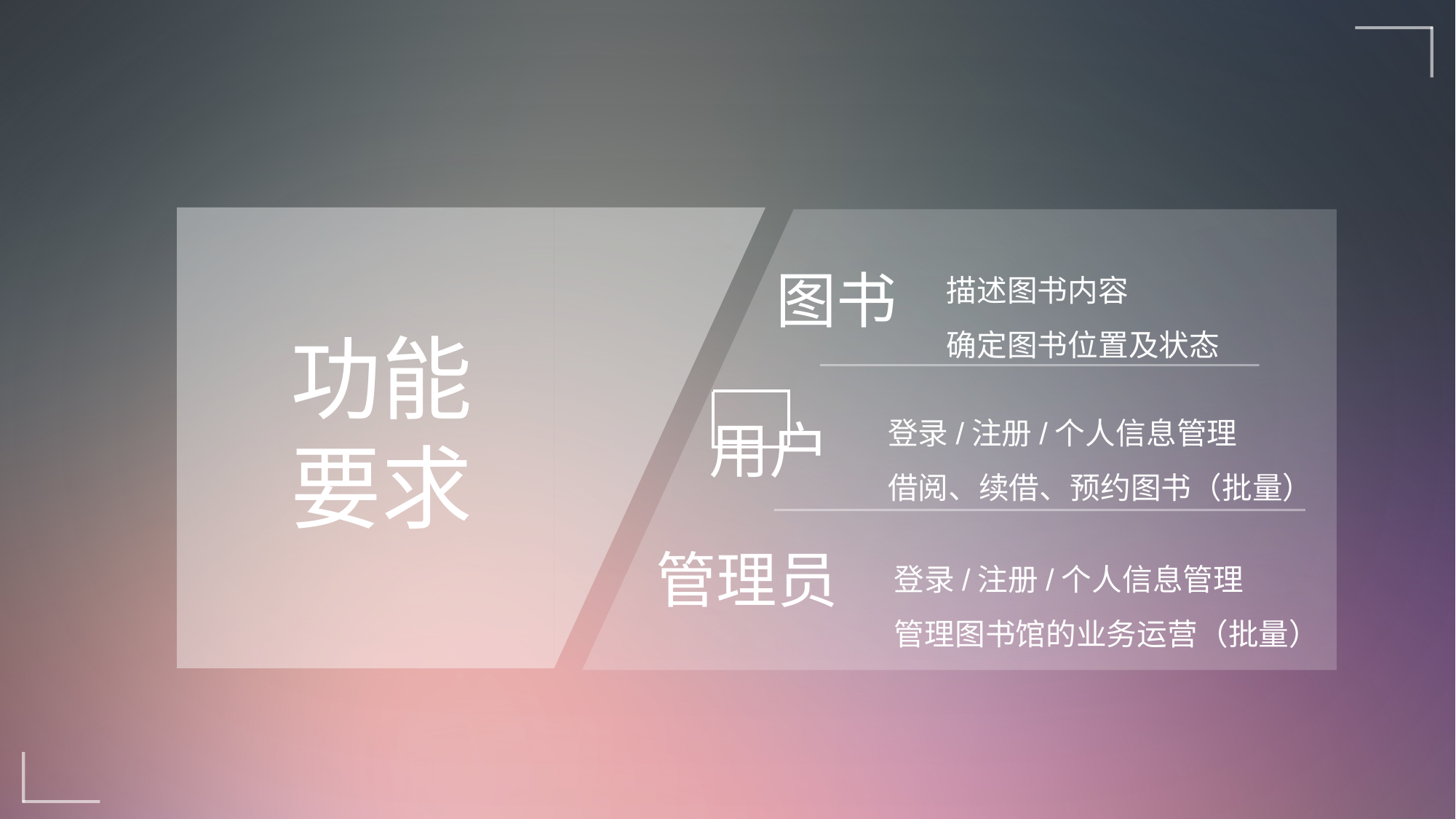

功能要求

描述图书内容
确定图书位置及状态
图书
登录/注册/个人信息管理
借阅、续借、预约图书（批量）
用户
管理员
登录/注册/个人信息管理
管理图书馆的业务运营（批量）